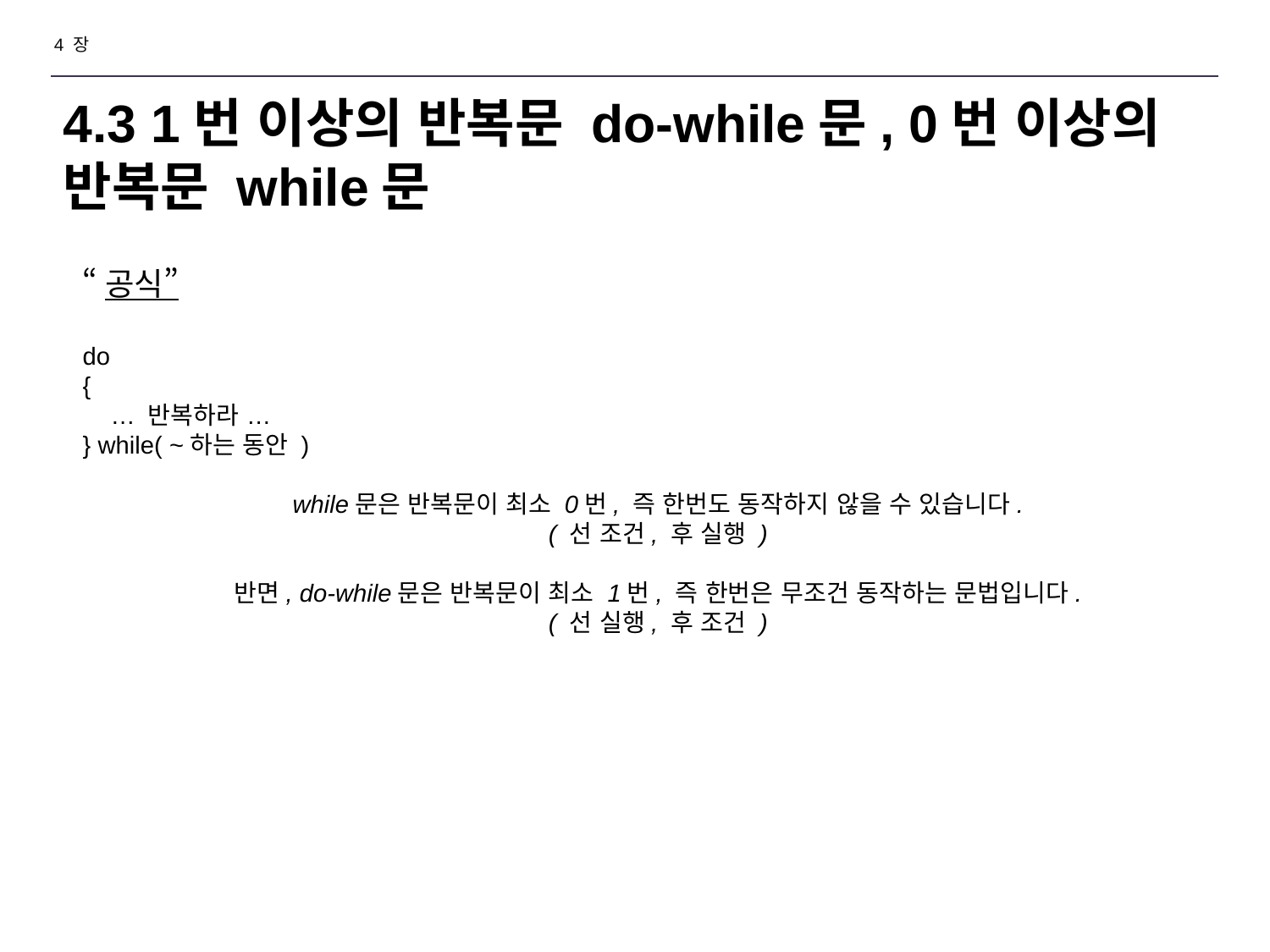

4 장
# 4.3 1번 이상의 반복문 do-while문, 0번 이상의 반복문 while문

“공식”

do
{
    … 반복하라 …
} while( ~하는 동안 )

while문은 반복문이 최소 0번, 즉 한번도 동작하지 않을 수 있습니다.
( 선 조건, 후 실행 )

반면, do-while문은 반복문이 최소 1번, 즉 한번은 무조건 동작하는 문법입니다.
( 선 실행, 후 조건 )